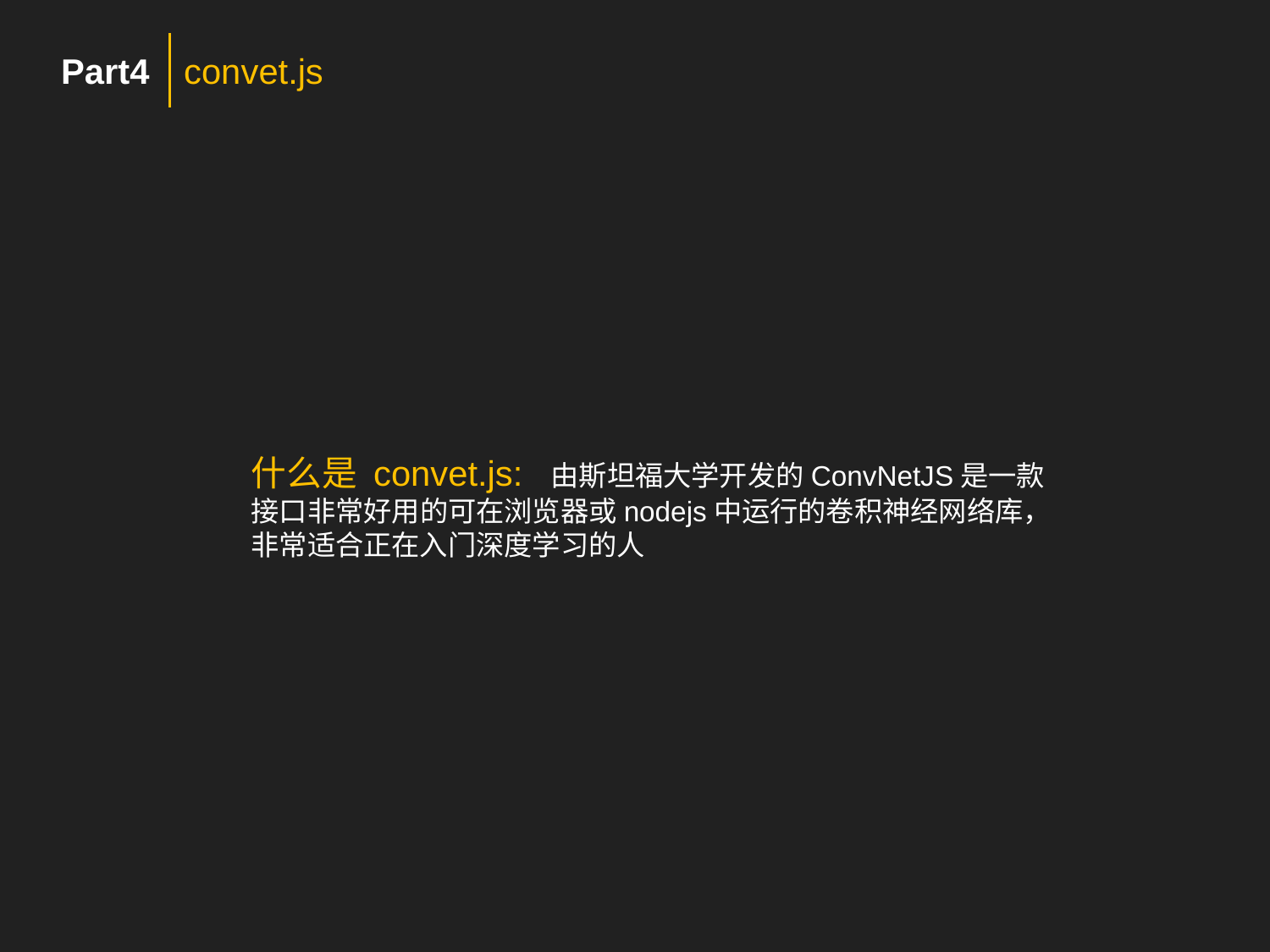

Part4
convet.js
什么是 convet.js:  由斯坦福大学开发的ConvNetJS是一款接口非常好用的可在浏览器或nodejs中运行的卷积神经网络库，非常适合正在入门深度学习的人